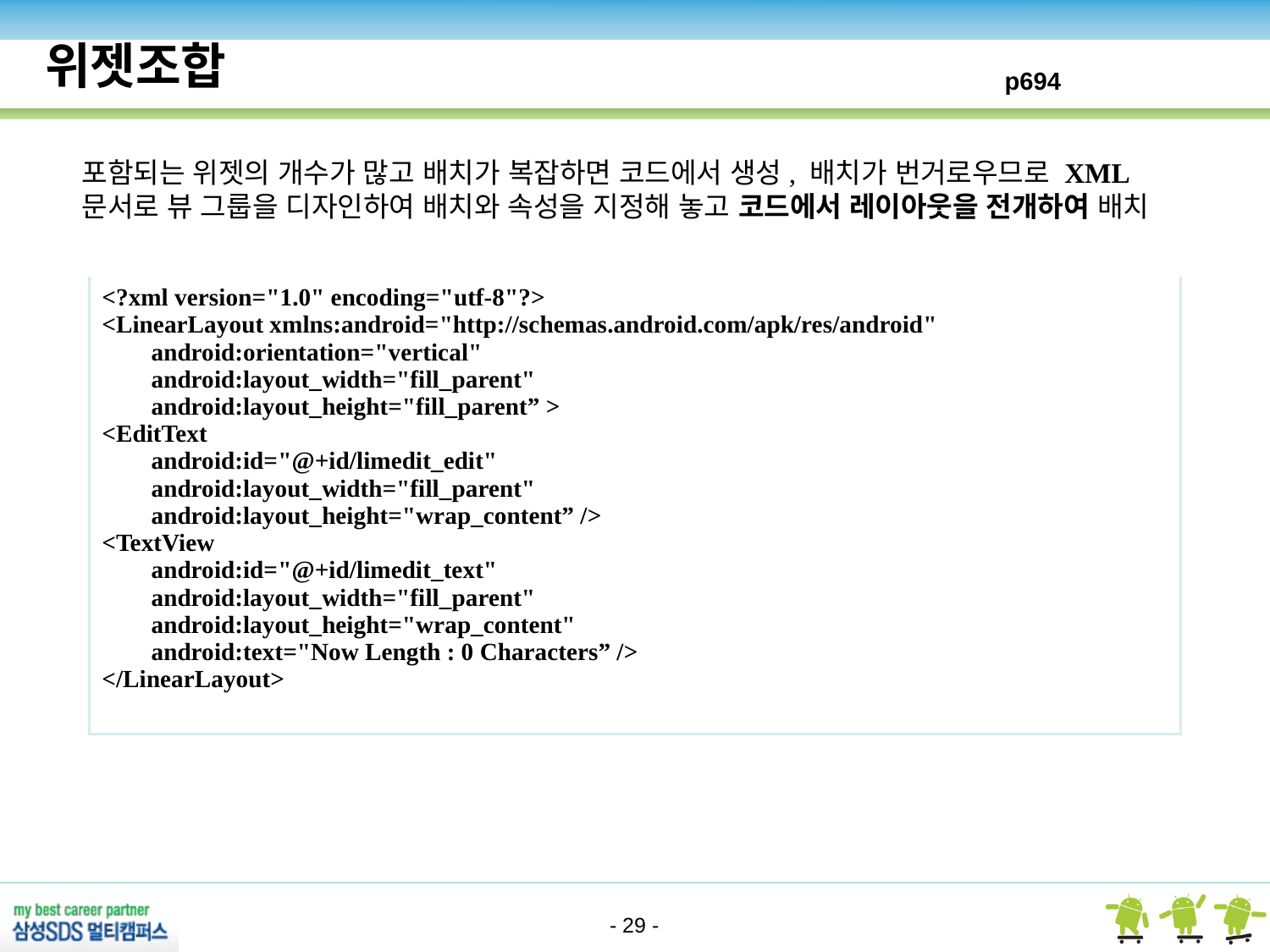

위젯조합
p694
포함되는 위젯의 개수가 많고 배치가 복잡하면 코드에서 생성, 배치가 번거로우므로 XML 문서로 뷰 그룹을 디자인하여 배치와 속성을 지정해 놓고 코드에서 레이아웃을 전개하여 배치
| <?xml version="1.0" encoding="utf-8"?> <LinearLayout xmlns:android="http://schemas.android.com/apk/res/android" android:orientation="vertical" android:layout\_width="fill\_parent" android:layout\_height="fill\_parent” > <EditText android:id="@+id/limedit\_edit" android:layout\_width="fill\_parent" android:layout\_height="wrap\_content” /> <TextView android:id="@+id/limedit\_text" android:layout\_width="fill\_parent" android:layout\_height="wrap\_content" android:text="Now Length : 0 Characters” /> </LinearLayout> |
| --- |
- 29 -